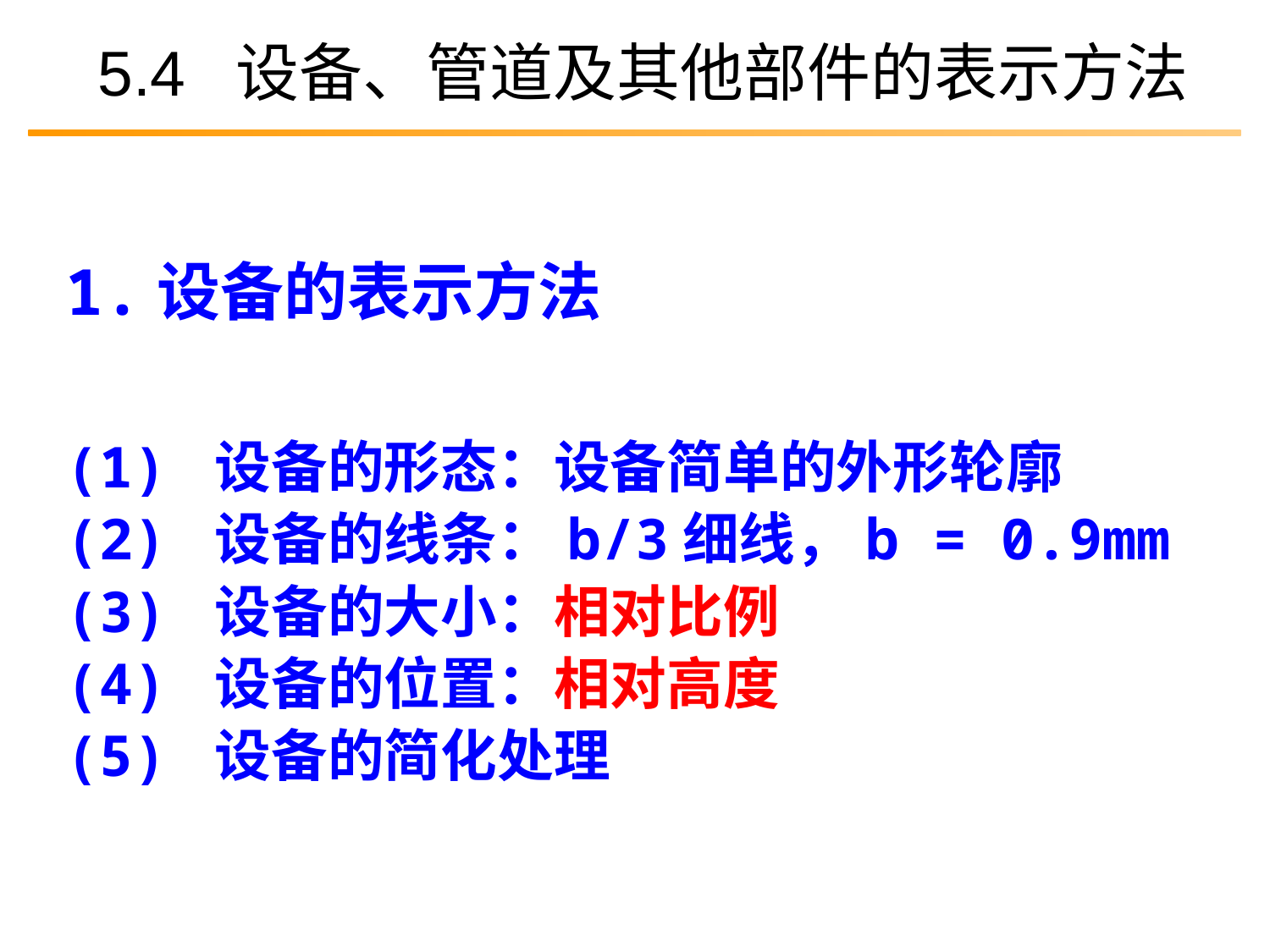

# 5.4  设备、管道及其他部件的表示方法
1.设备的表示方法

(1) 设备的形态：设备简单的外形轮廓
(2) 设备的线条：b/3细线，b = 0.9mm
(3) 设备的大小：相对比例
(4) 设备的位置：相对高度
(5) 设备的简化处理